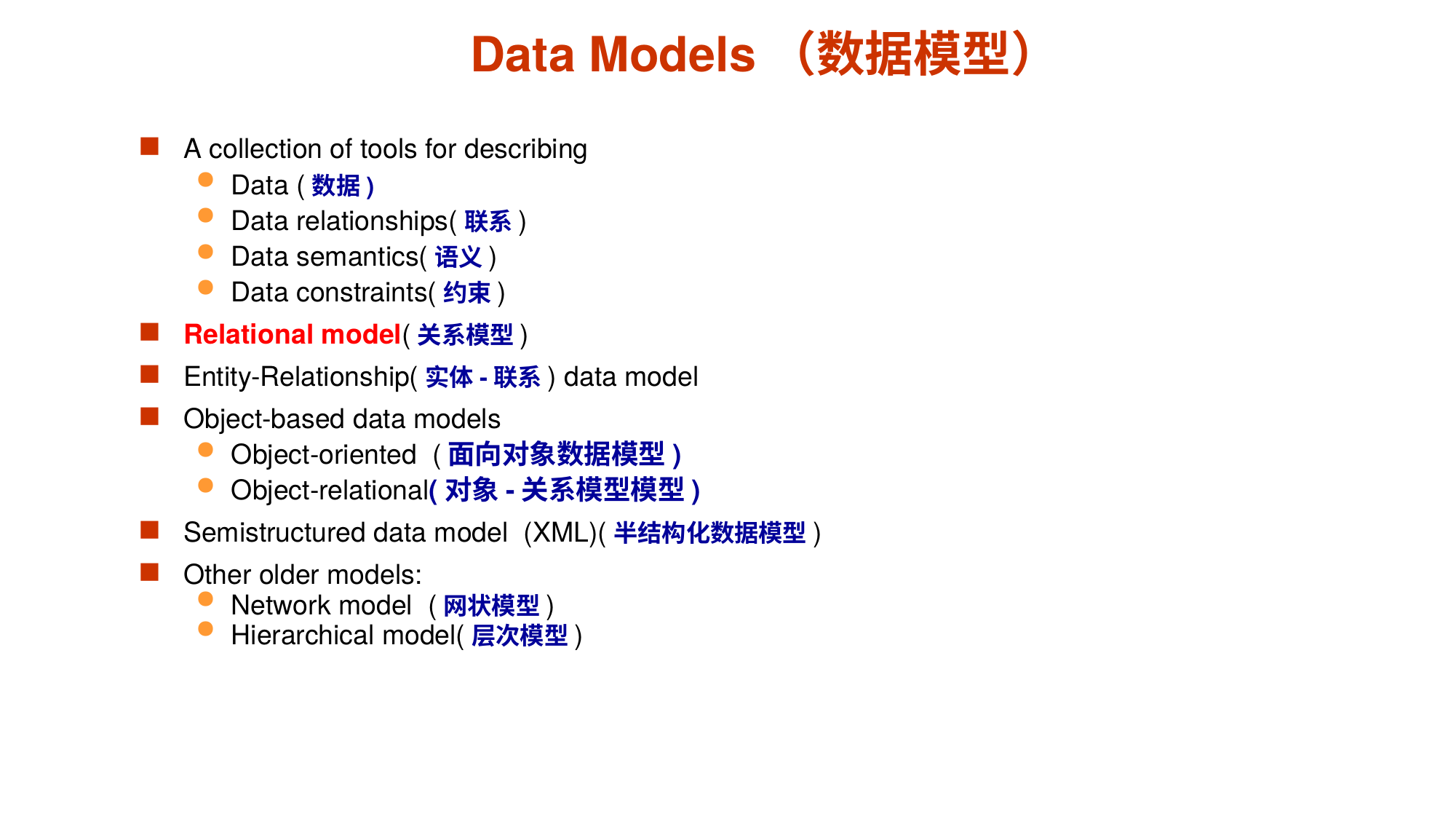

Data Models（数据模型）
A collection of tools for describing
Data (数据)
Data relationships(联系)
Data semantics(语义)
Data constraints(约束)
Relational model(关系模型)
Entity-Relationship(实体-联系) data model
Object-based data models
Object-oriented  (面向对象数据模型)
Object-relational(对象-关系模型模型)
Semistructured data model  (XML)(半结构化数据模型)
Other older models:
Network model  (网状模型)
Hierarchical model(层次模型)